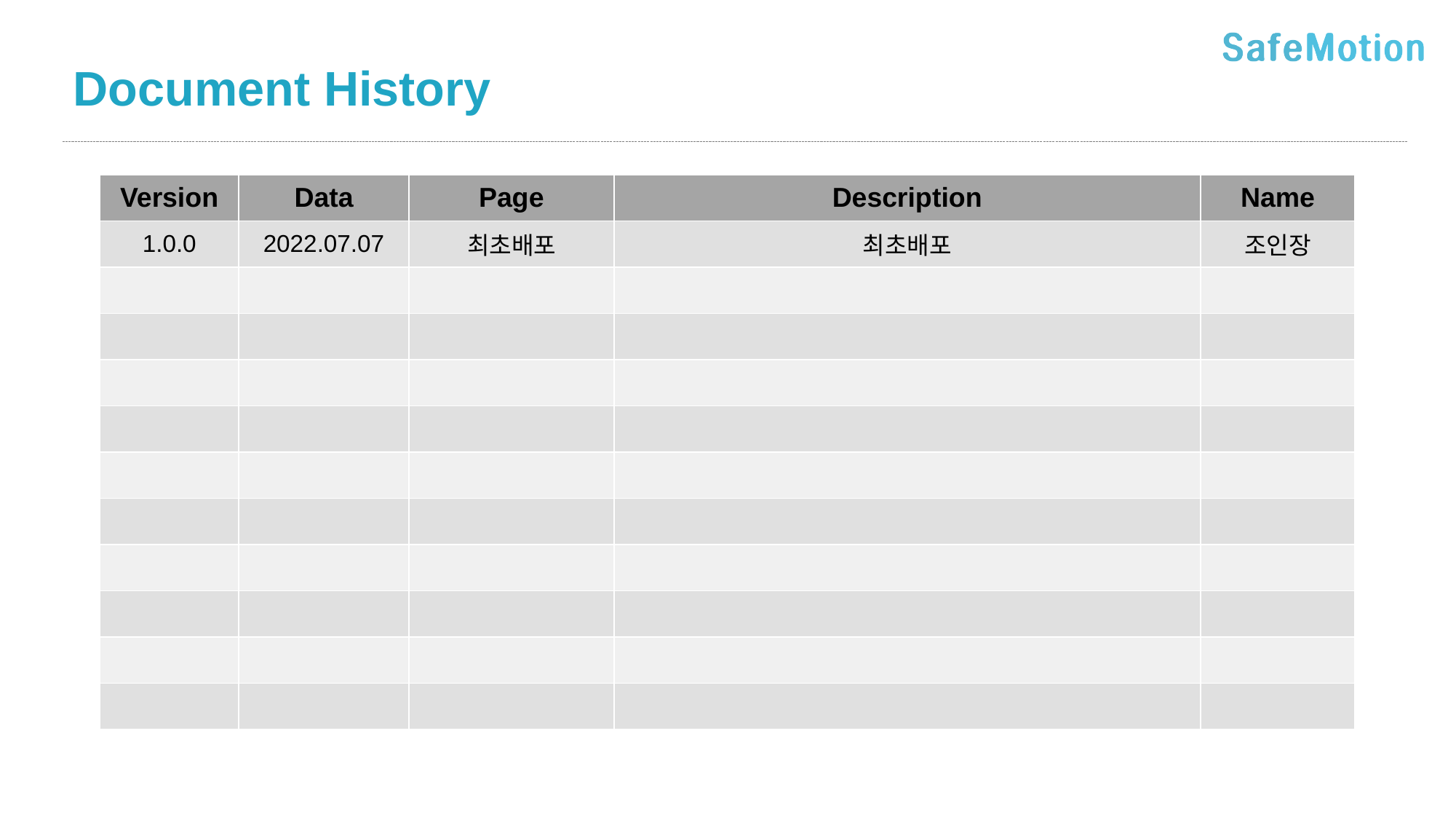

# Document History
| Version | Data | Page | Description | Name |
| --- | --- | --- | --- | --- |
| 1.0.0 | 2022.07.07 | 최초배포 | 최초배포 | 조인장 |
|  |  |  |  |  |
|  |  |  |  |  |
|  |  |  |  |  |
|  |  |  |  |  |
|  |  |  |  |  |
|  |  |  |  |  |
|  |  |  |  |  |
|  |  |  |  |  |
|  |  |  |  |  |
|  |  |  |  |  |